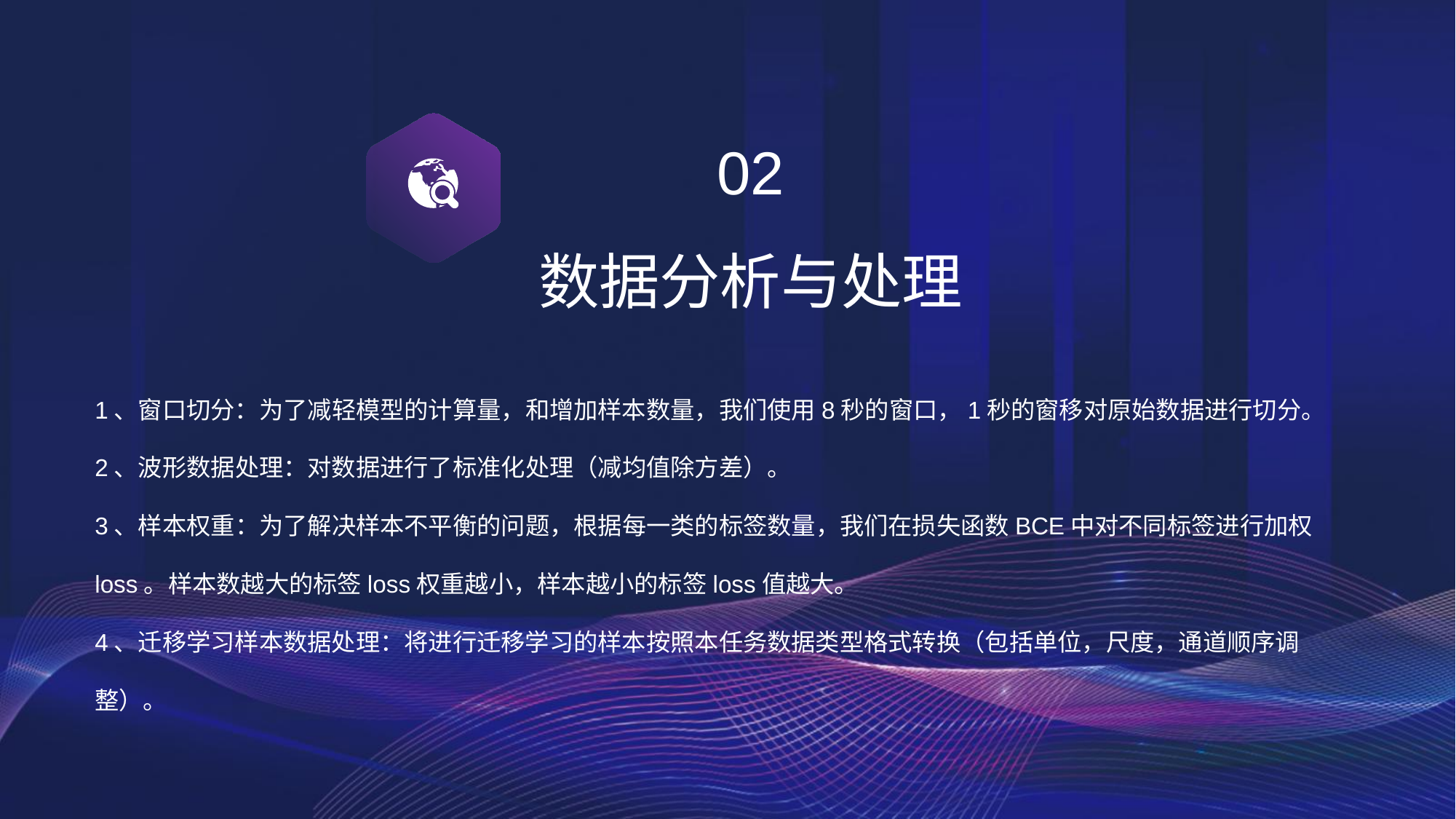

02
数据分析与处理

1、窗口切分：为了减轻模型的计算量，和增加样本数量，我们使用8秒的窗口，1秒的窗移对原始数据进行切分。
2、波形数据处理：对数据进行了标准化处理（减均值除方差）。
3、样本权重：为了解决样本不平衡的问题，根据每一类的标签数量，我们在损失函数BCE中对不同标签进行加权loss。样本数越大的标签loss权重越小，样本越小的标签loss值越大。
4、迁移学习样本数据处理：将进行迁移学习的样本按照本任务数据类型格式转换（包括单位，尺度，通道顺序调整）。